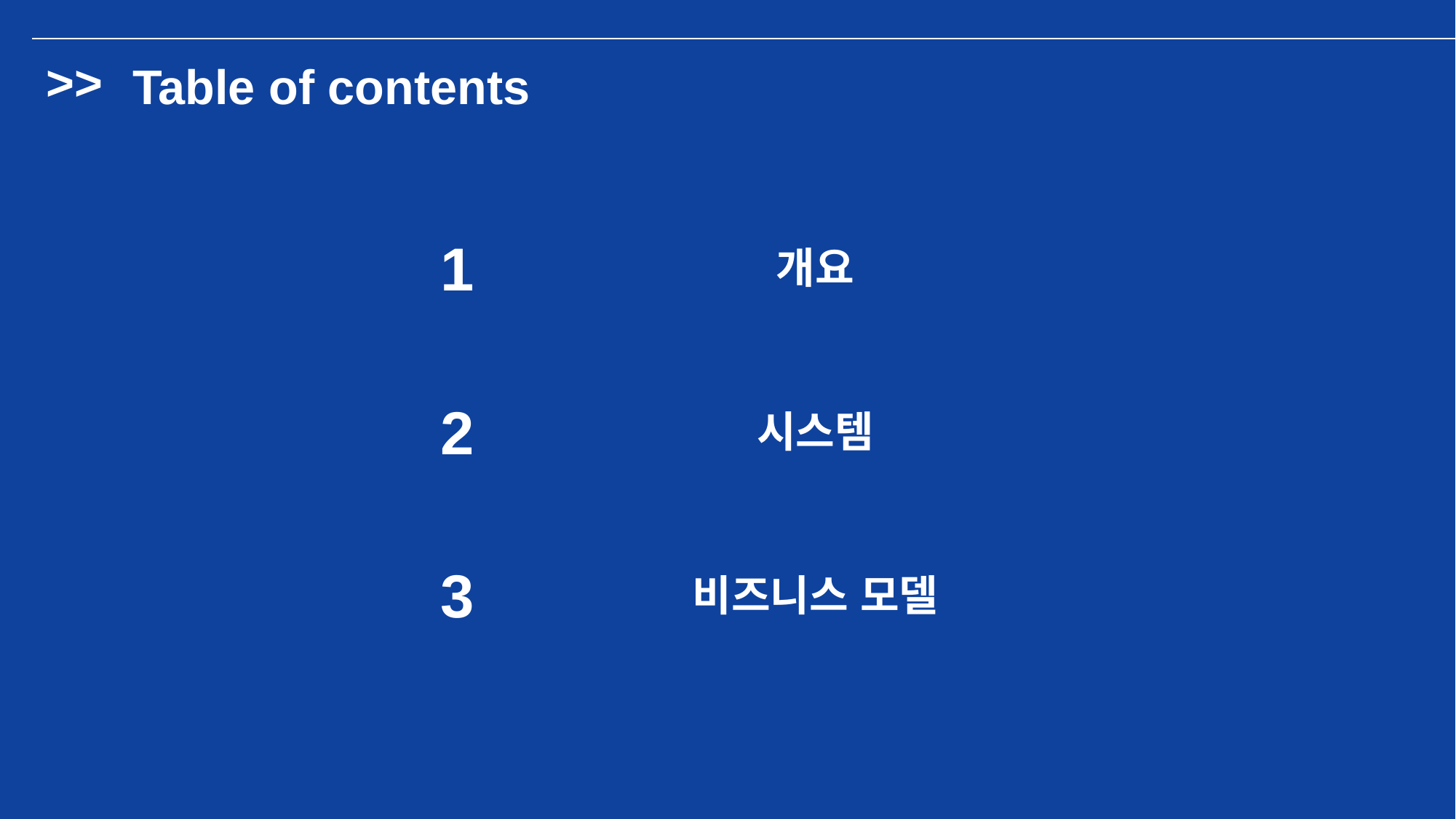

>>
Table of contents
1
개요
2
시스템
3
비즈니스 모델